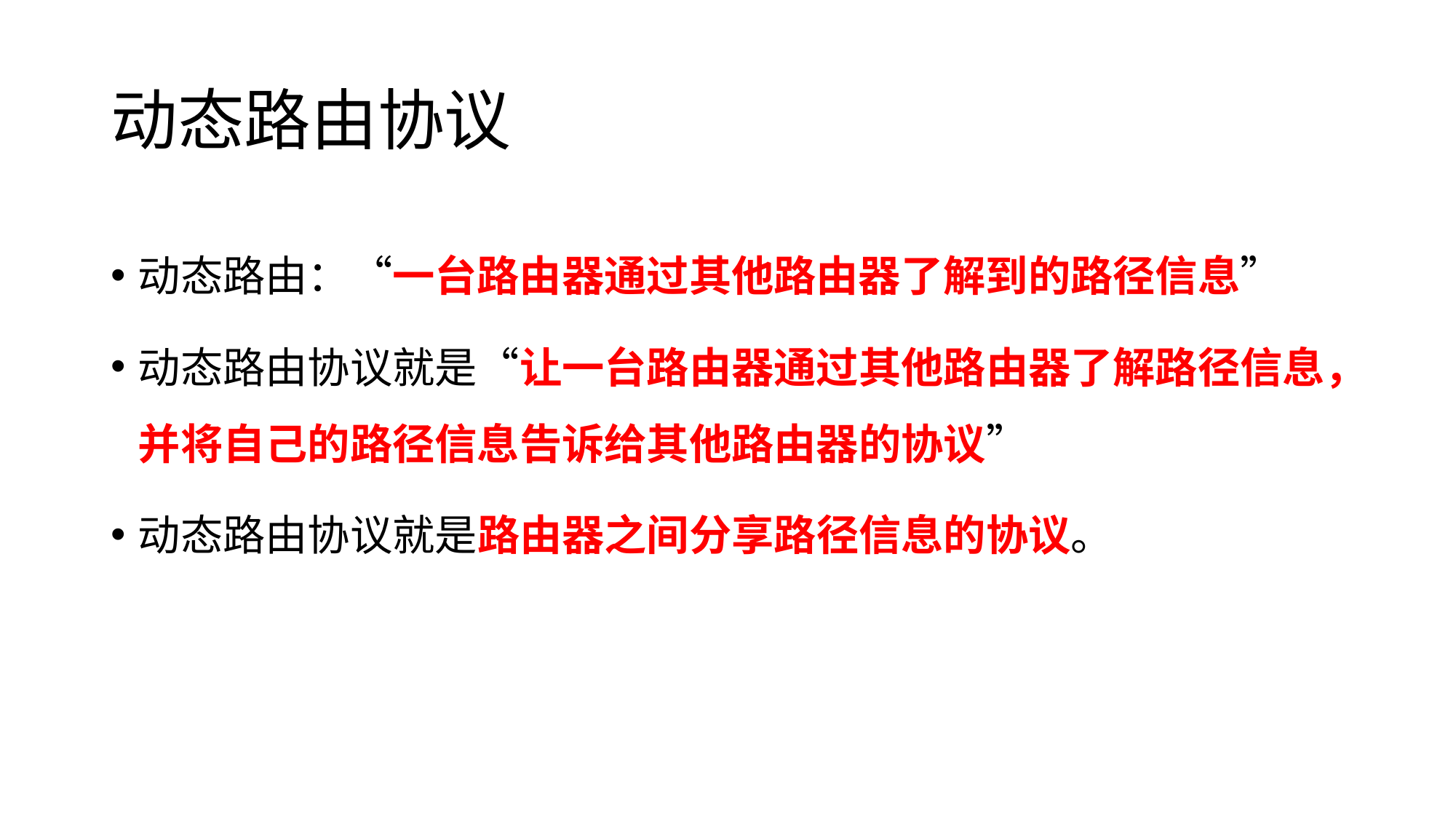

# 动态路由协议
动态路由：“一台路由器通过其他路由器了解到的路径信息”
动态路由协议就是“让一台路由器通过其他路由器了解路径信息，并将自己的路径信息告诉给其他路由器的协议”
动态路由协议就是路由器之间分享路径信息的协议。